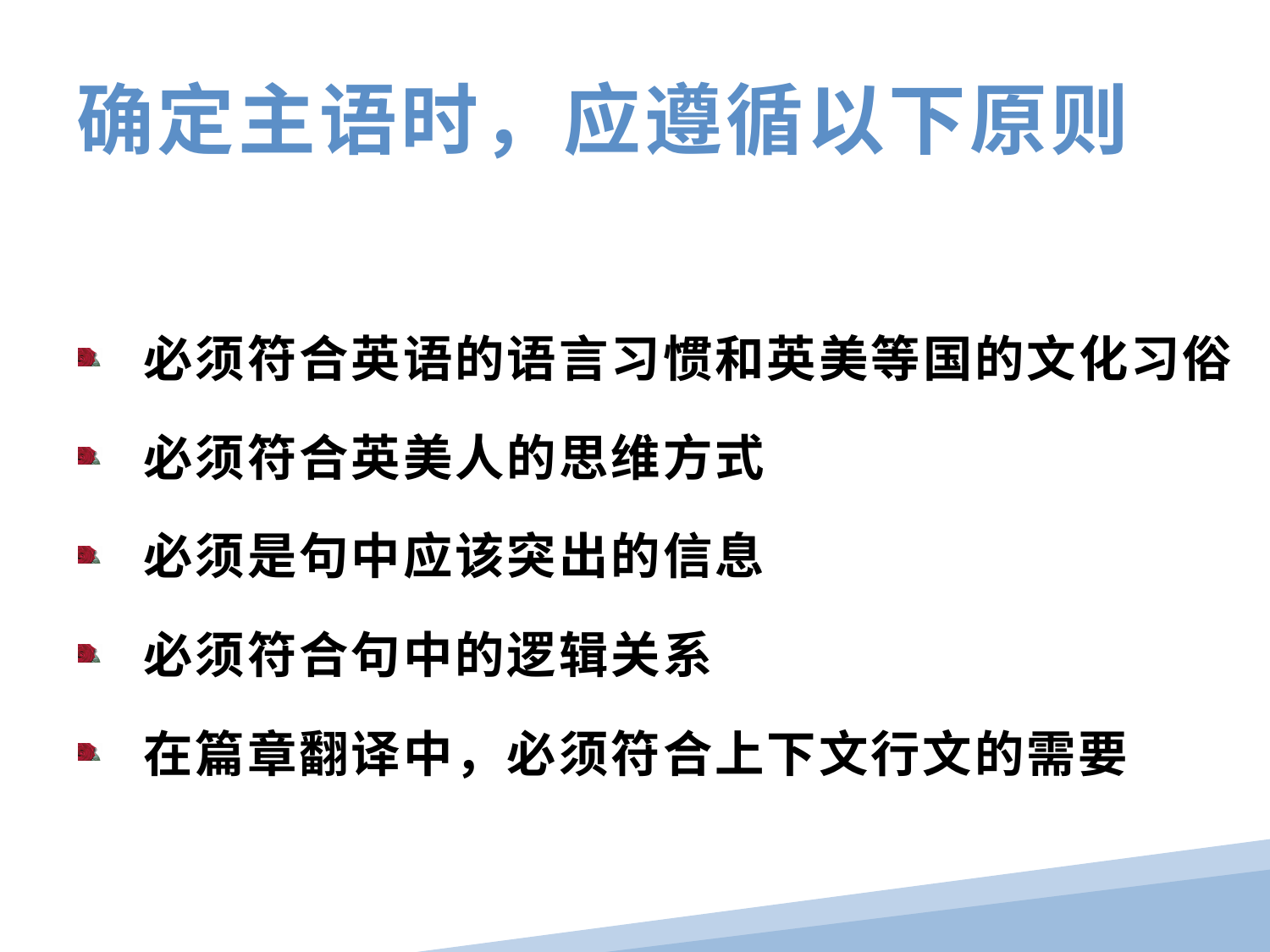

确定主语时，应遵循以下原则
 必须符合英语的语言习惯和英美等国的文化习俗
 必须符合英美人的思维方式
 必须是句中应该突出的信息
 必须符合句中的逻辑关系
 在篇章翻译中，必须符合上下文行文的需要